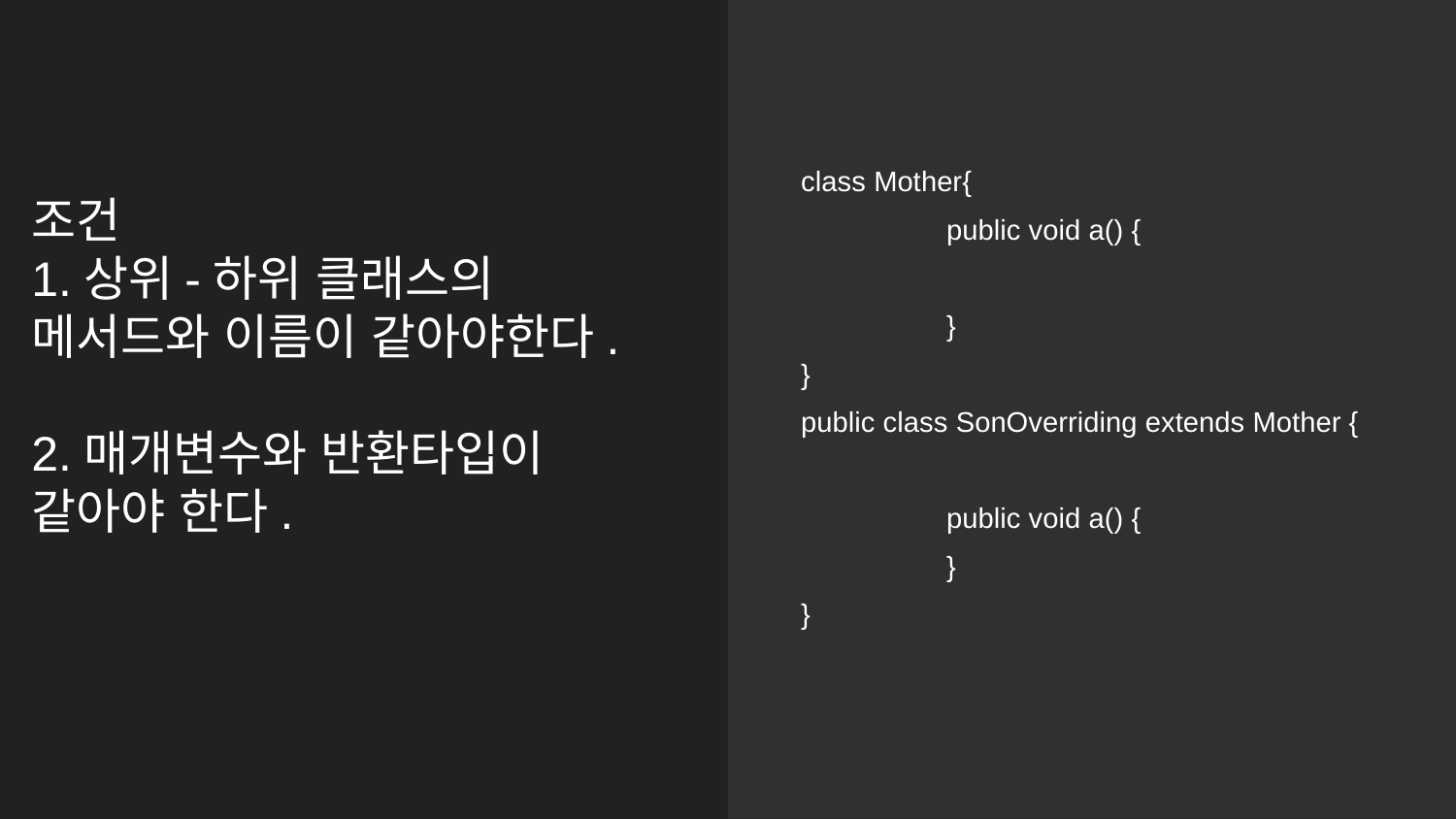

# 조건
1.상위-하위 클래스의 메서드와 이름이 같아야한다.

2.매개변수와 반환타입이 같아야 한다.

class Mother{
	public void a() {

	}
}
public class SonOverriding extends Mother {

	public void a() {
	}
}